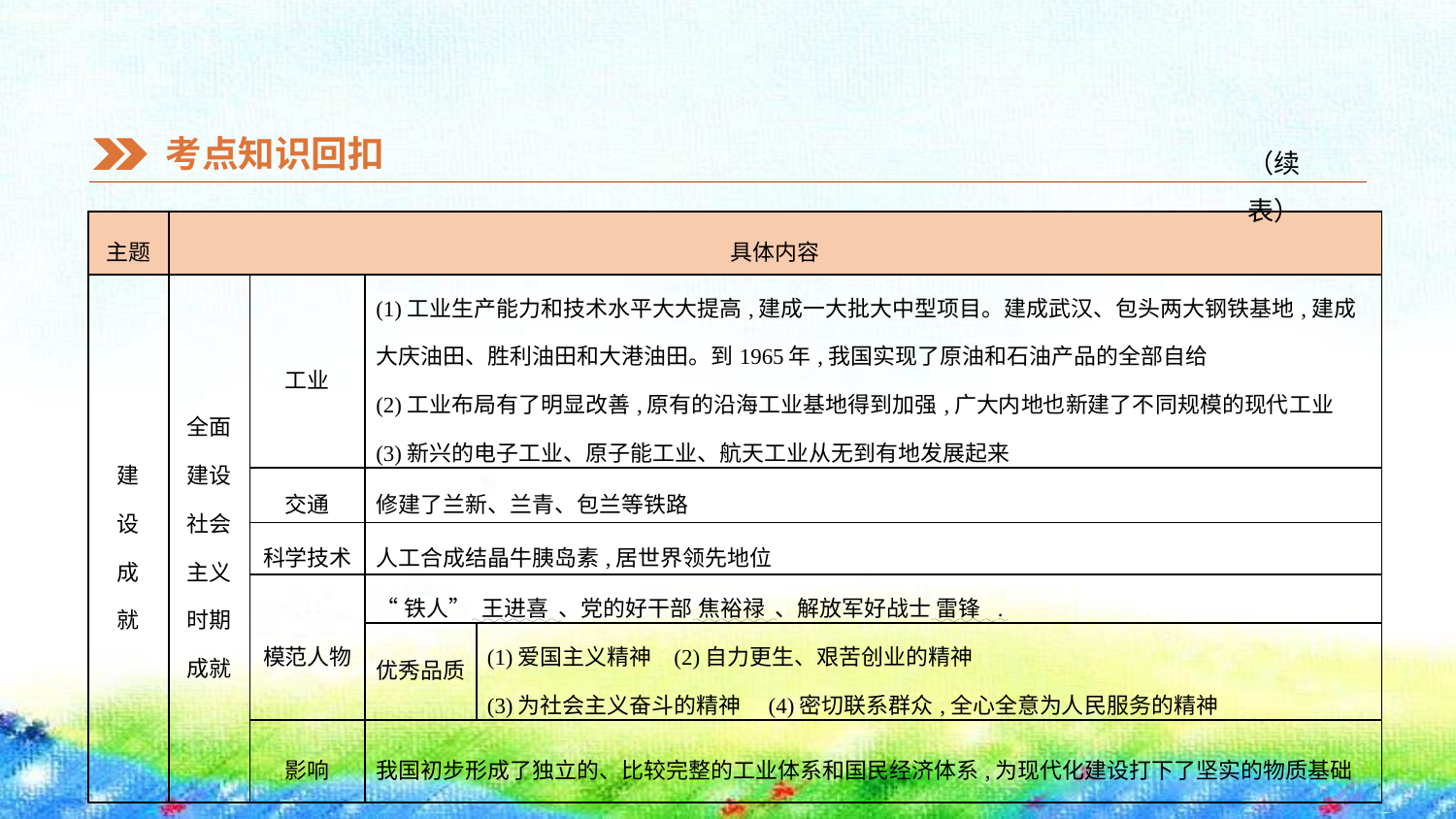

考点知识回扣

（续表）
| 主题 | 具体内容 |  |  |  |
| --- | --- | --- | --- | --- |
| 建 设 成 就 | 全面建设社会主义时期成就 | 工业 | (1)工业生产能力和技术水平大大提高,建成一大批大中型项目。建成武汉、包头两大钢铁基地,建成大庆油田、胜利油田和大港油田。到1965年,我国实现了原油和石油产品的全部自给 (2)工业布局有了明显改善,原有的沿海工业基地得到加强,广大内地也新建了不同规模的现代工业 (3)新兴的电子工业、原子能工业、航天工业从无到有地发展起来 |  |
|  |  | 交通 | 修建了兰新、兰青、包兰等铁路 |  |
|  |  | 科学技术 | 人工合成结晶牛胰岛素,居世界领先地位 |  |
|  |  | 模范人物 | “铁人” 王进喜 、党的好干部 焦裕禄 、解放军好战士 雷锋 . |  |
|  |  |  | 优秀品质 | (1)爱国主义精神 (2)自力更生、艰苦创业的精神 (3)为社会主义奋斗的精神 (4)密切联系群众,全心全意为人民服务的精神 |
|  |  | 影响 | 我国初步形成了独立的、比较完整的工业体系和国民经济体系,为现代化建设打下了坚实的物质基础 |  |